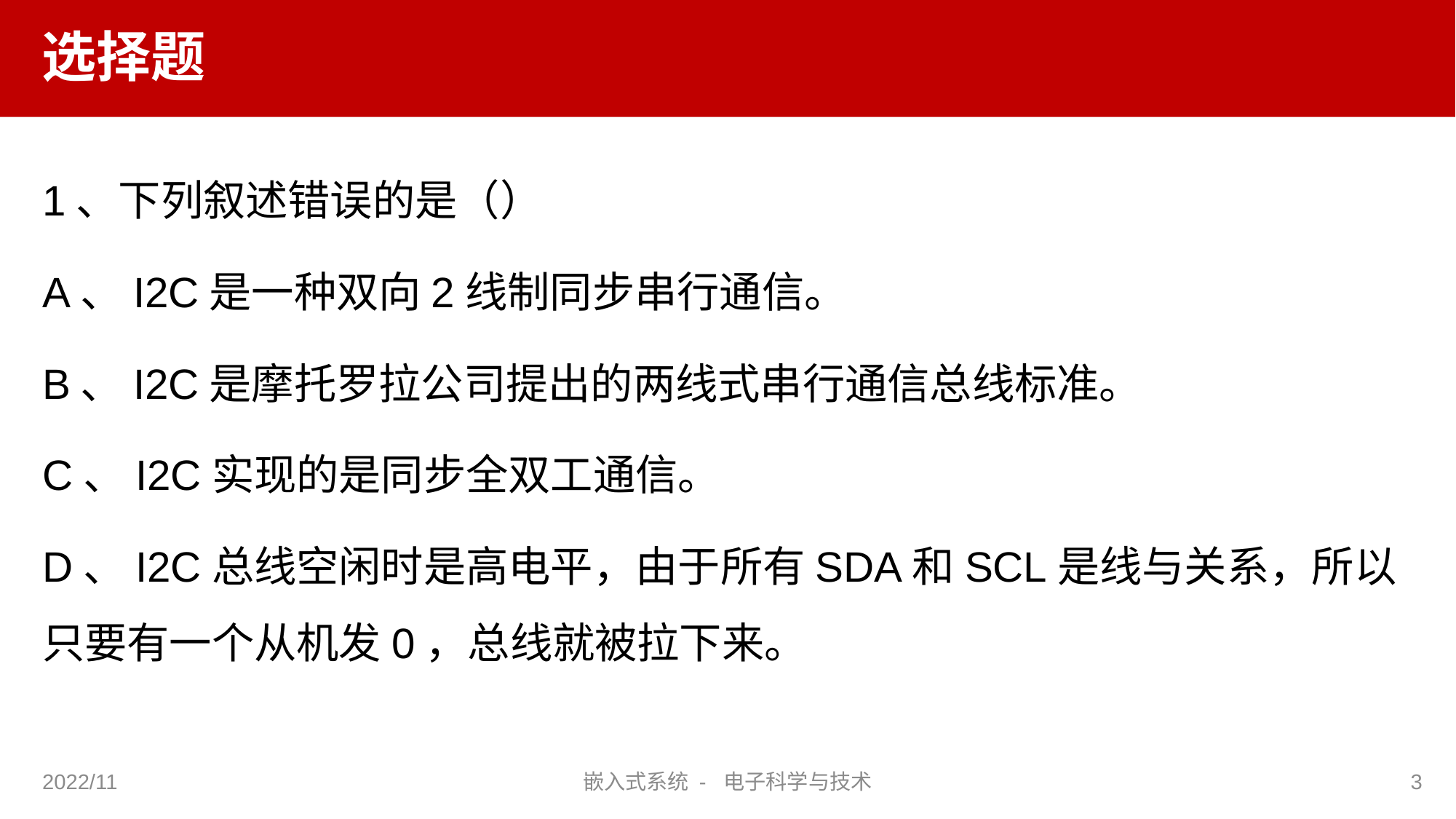

# 选择题
1、下列叙述错误的是（）
A、I2C是一种双向2线制同步串行通信。
B、I2C是摩托罗拉公司提出的两线式串行通信总线标准。
C、I2C实现的是同步全双工通信。
D、I2C总线空闲时是高电平，由于所有SDA和SCL是线与关系，所以只要有一个从机发0，总线就被拉下来。
2022/11
嵌入式系统 -  电子科学与技术
3